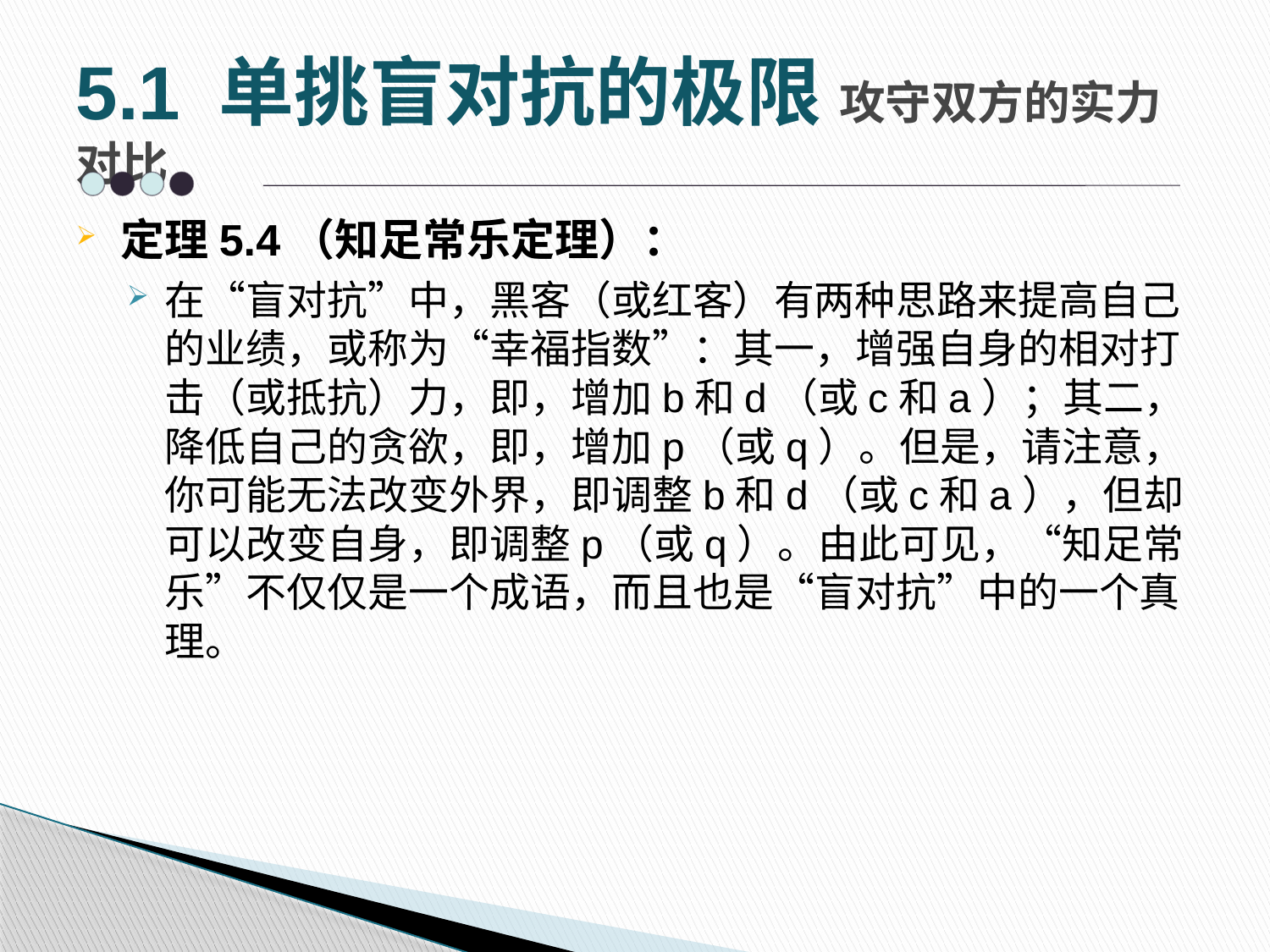

# 5.1 单挑盲对抗的极限 攻守双方的实力对比

定理5.4（知足常乐定理）：
在“盲对抗”中，黑客（或红客）有两种思路来提高自己的业绩，或称为“幸福指数”：其一，增强自身的相对打击（或抵抗）力，即，增加b和d（或c和a）；其二，降低自己的贪欲，即，增加p（或q）。但是，请注意，你可能无法改变外界，即调整b和d（或c和a），但却可以改变自身，即调整p（或q）。由此可见，“知足常乐”不仅仅是一个成语，而且也是“盲对抗”中的一个真理。